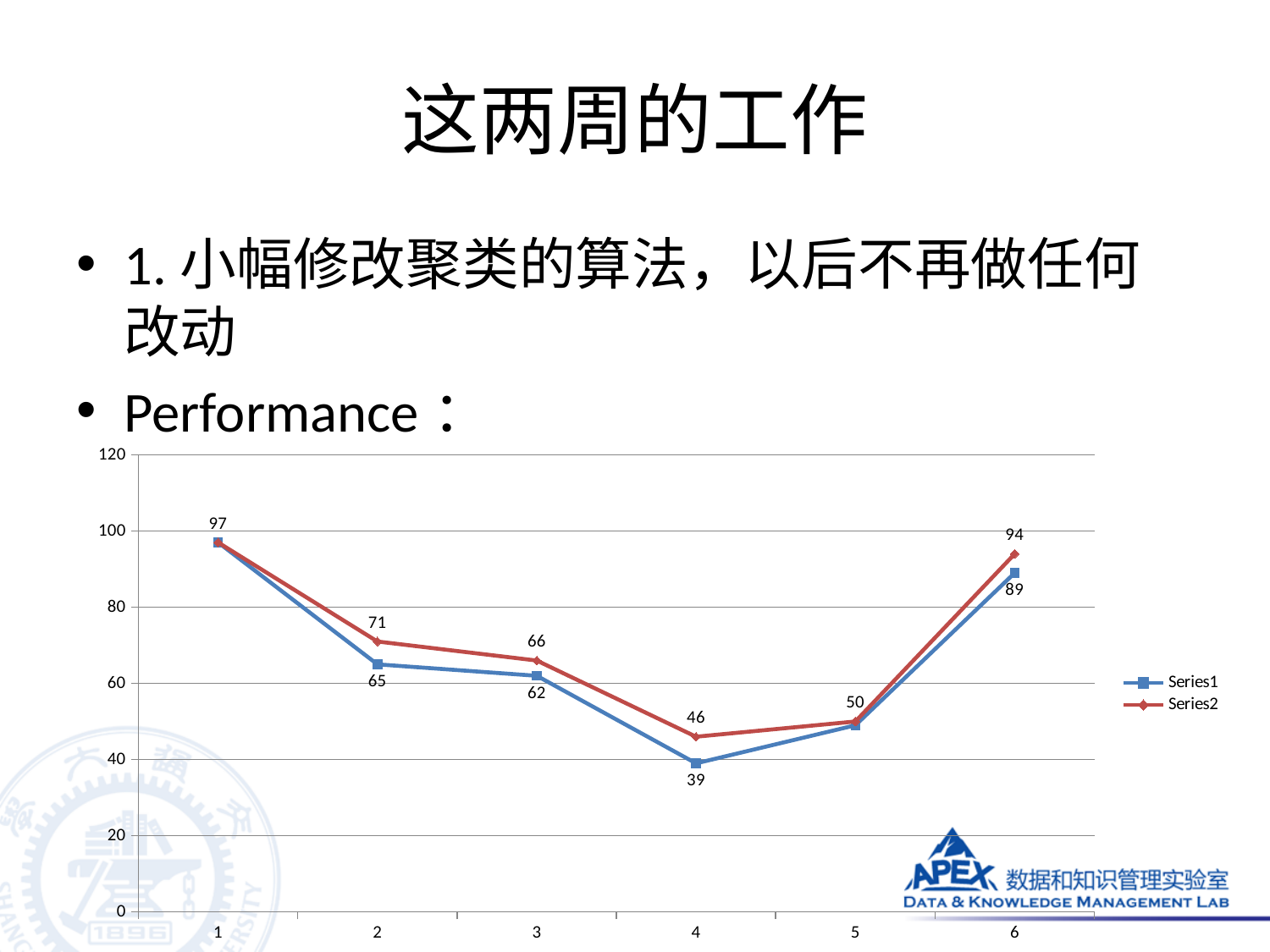

# 这两周的工作
1.小幅修改聚类的算法，以后不再做任何改动
Performance：

### Chart

| Category |  |  |
|---|---|---|